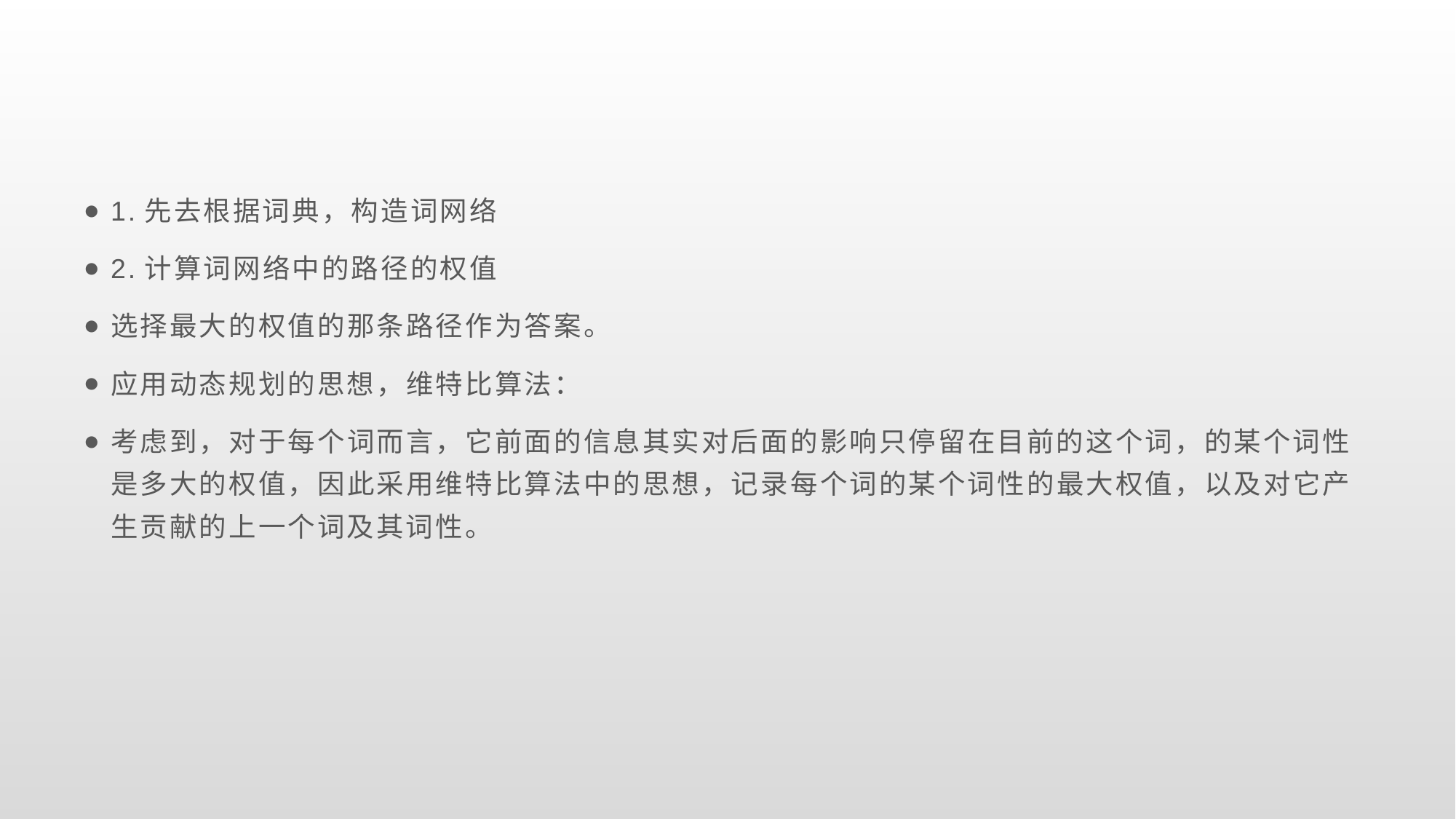

#
1.先去根据词典，构造词网络
2.计算词网络中的路径的权值
选择最大的权值的那条路径作为答案。
应用动态规划的思想，维特比算法：
考虑到，对于每个词而言，它前面的信息其实对后面的影响只停留在目前的这个词，的某个词性是多大的权值，因此采用维特比算法中的思想，记录每个词的某个词性的最大权值，以及对它产生贡献的上一个词及其词性。